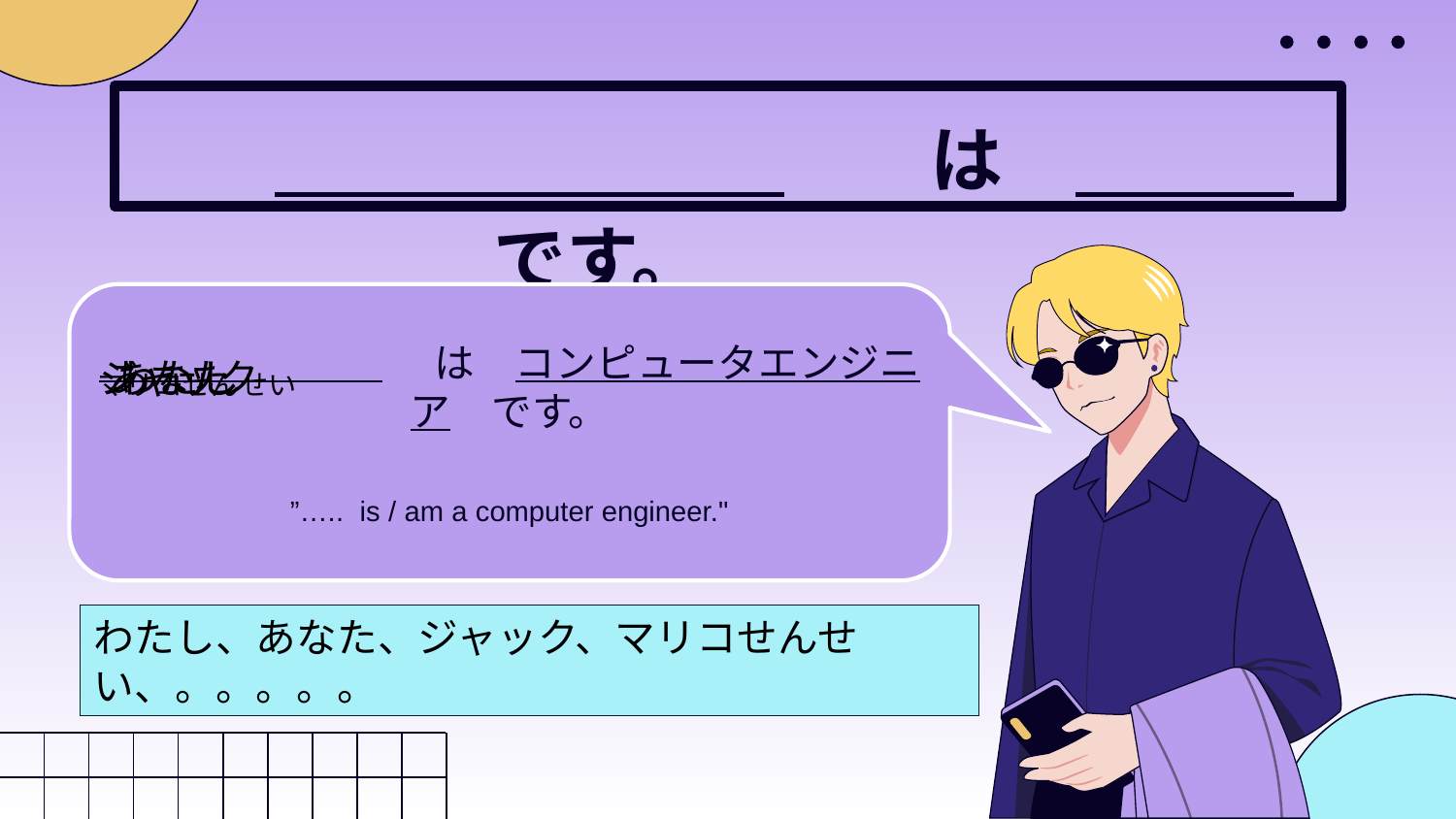

# は　　　　　　　　　です。

　　　　　　　 　は　コンピュータエンジニア　です。

”…..  is / am a computer engineer."
ジャック
あなた
わたし
マリコせんせい
わたし、あなた、ジャック、マリコせんせい、。。。。。